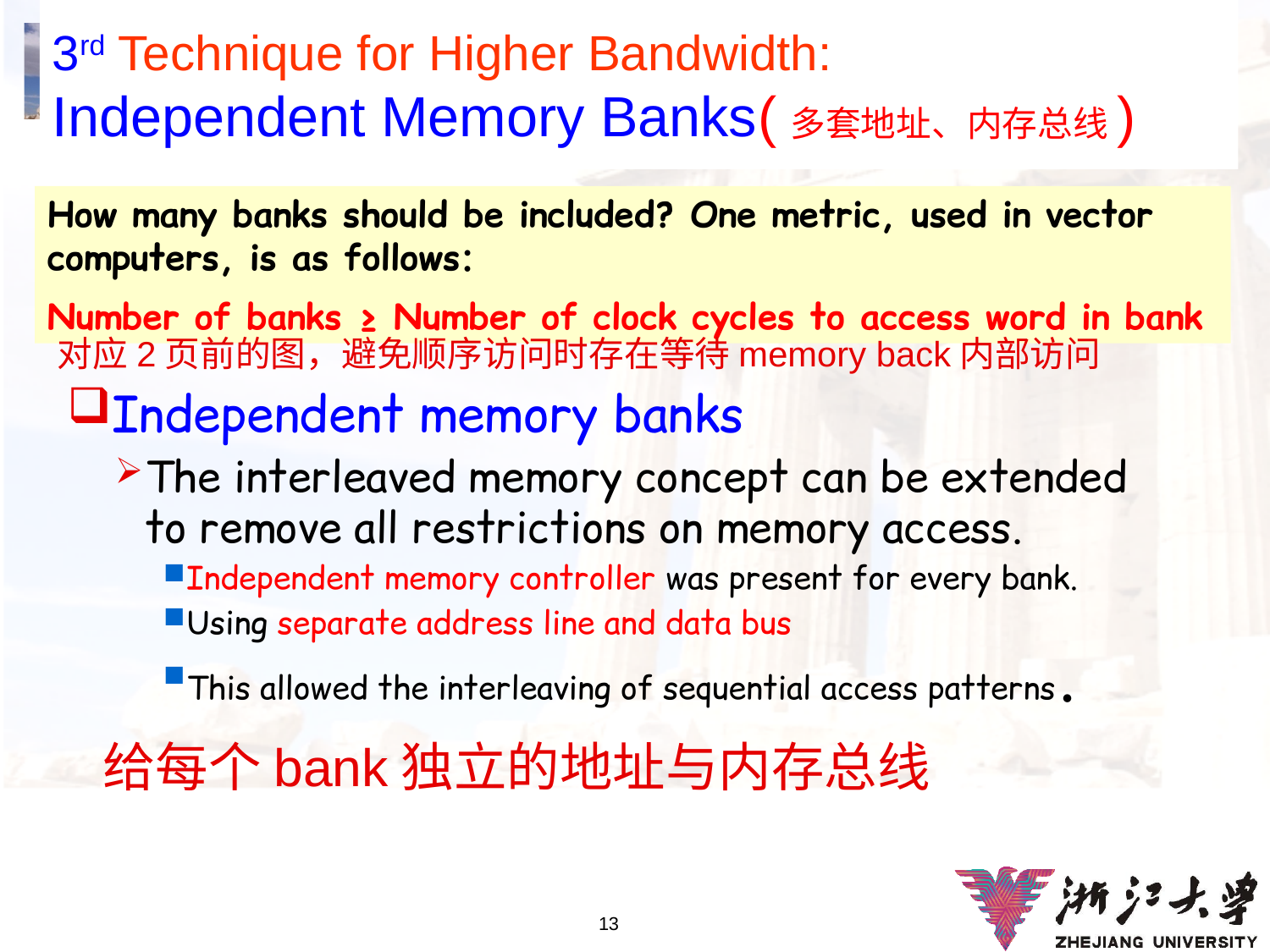

# 3rd Technique for Higher Bandwidth: Independent Memory Banks(多套地址、内存总线)
How many banks should be included? One metric, used in vector computers, is as follows:
Number of banks ≥ Number of clock cycles to access word in bank
对应2页前的图，避免顺序访问时存在等待memory back内部访问
Independent memory banks
The interleaved memory concept can be extended to remove all restrictions on memory access.
Independent memory controller was present for every bank.
Using separate address line and data bus
This allowed the interleaving of sequential access patterns.
给每个bank独立的地址与内存总线